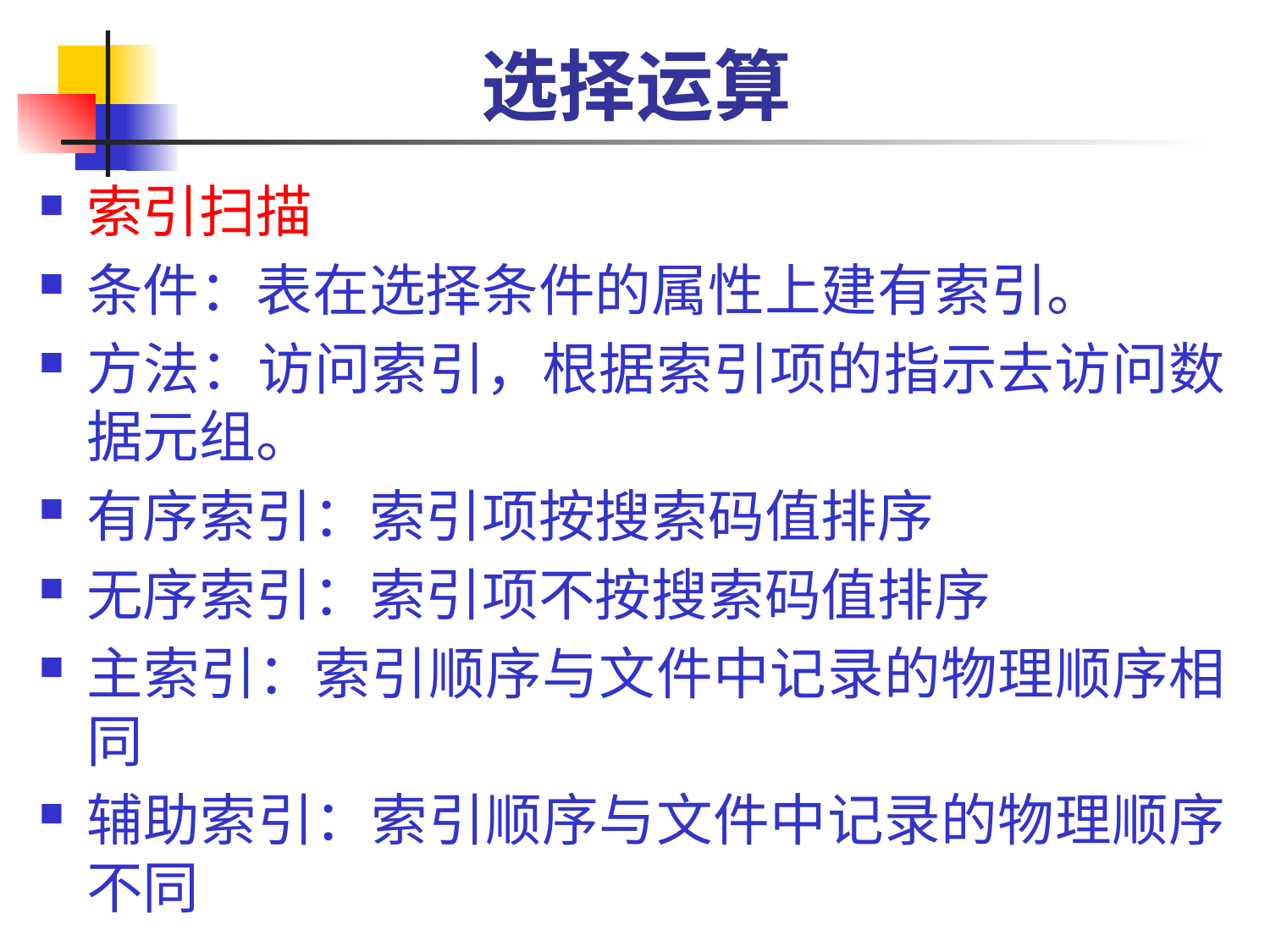

# 选择运算
索引扫描
条件：表在选择条件的属性上建有索引。
方法：访问索引，根据索引项的指示去访问数据元组。
有序索引：索引项按搜索码值排序
无序索引：索引项不按搜索码值排序
主索引：索引顺序与文件中记录的物理顺序相同
辅助索引：索引顺序与文件中记录的物理顺序不同